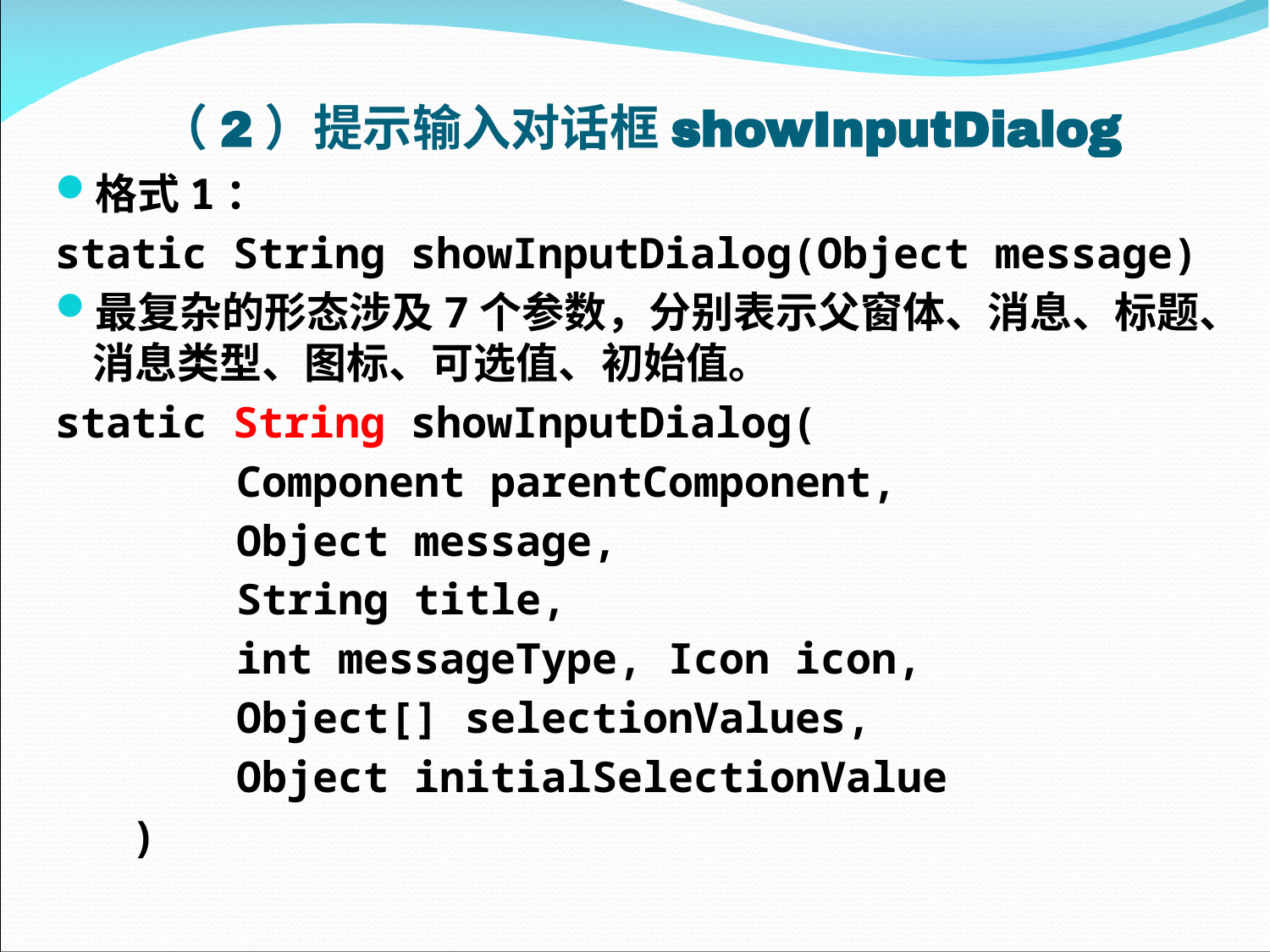

# （2）提示输入对话框showInputDialog
格式1：
static String showInputDialog(Object message)
最复杂的形态涉及7个参数，分别表示父窗体、消息、标题、消息类型、图标、可选值、初始值。
static String showInputDialog(
     Component parentComponent,
     Object message,
     String title,
     int messageType, Icon icon,
     Object[] selectionValues,
     Object initialSelectionValue
   )